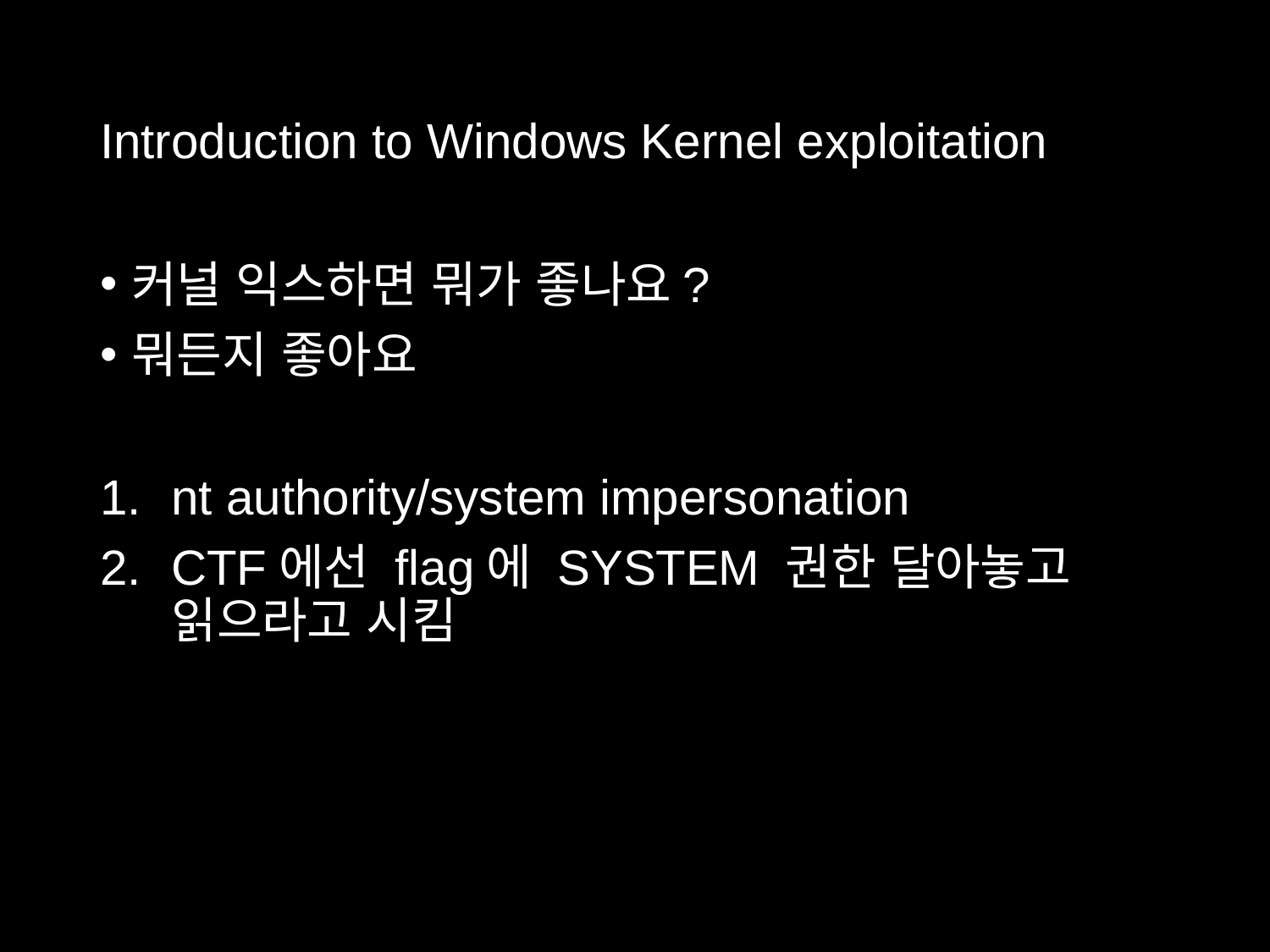

# Introduction to Windows Kernel exploitation
커널 익스하면 뭐가 좋나요?
뭐든지 좋아요

nt authority/system impersonation
CTF에선 flag에 SYSTEM 권한 달아놓고 읽으라고 시킴